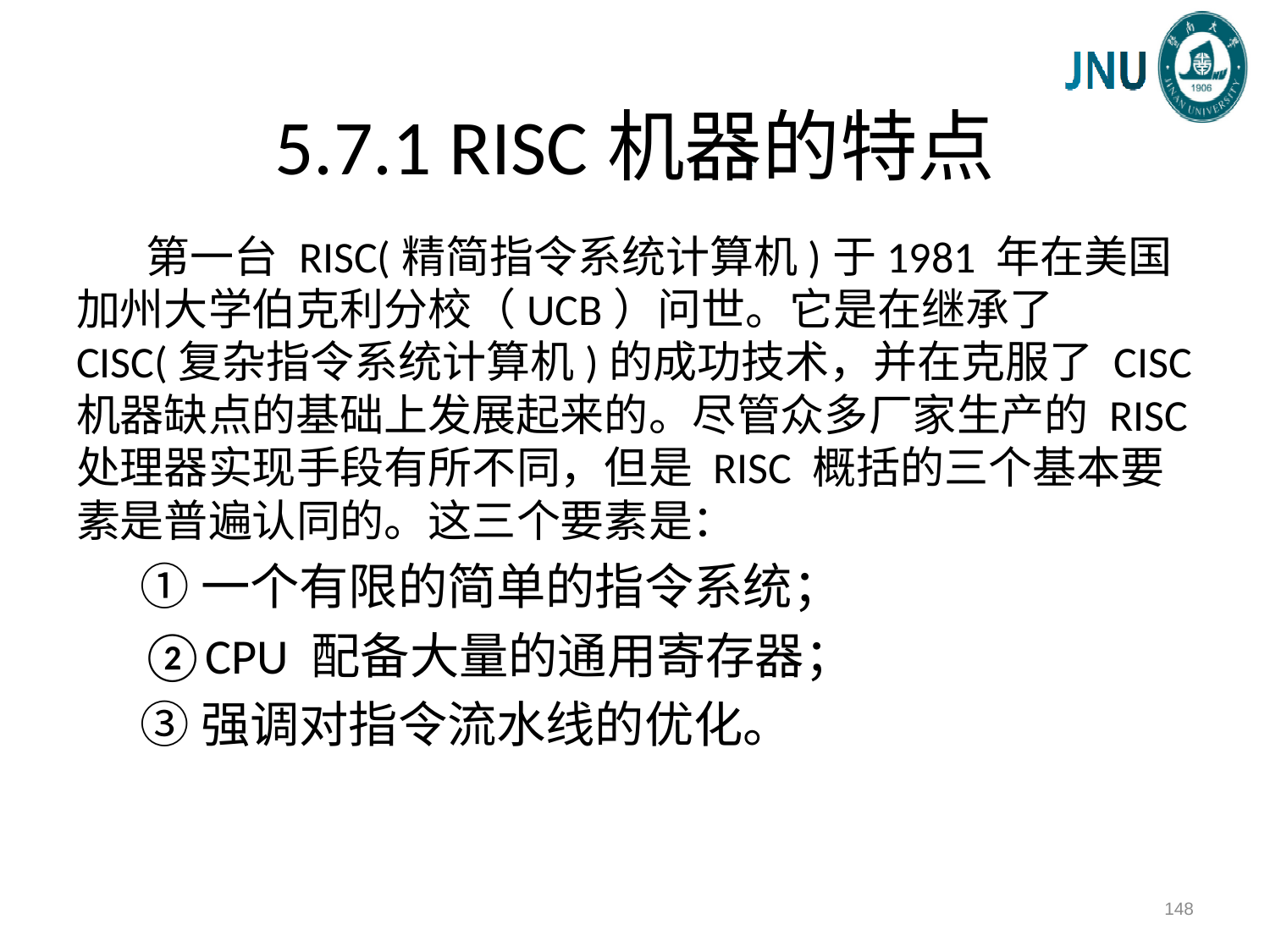

# 5.7.1 RISC机器的特点
      第一台 RISC(精简指令系统计算机)于1981 年在美国加州大学伯克利分校（UCB）问世。它是在继承了CISC(复杂指令系统计算机)的成功技术，并在克服了 CISC 机器缺点的基础上发展起来的。尽管众多厂家生产的 RISC 处理器实现手段有所不同，但是 RISC 概括的三个基本要素是普遍认同的。这三个要素是：
①一个有限的简单的指令系统；
②CPU 配备大量的通用寄存器；
③强调对指令流水线的优化。
148